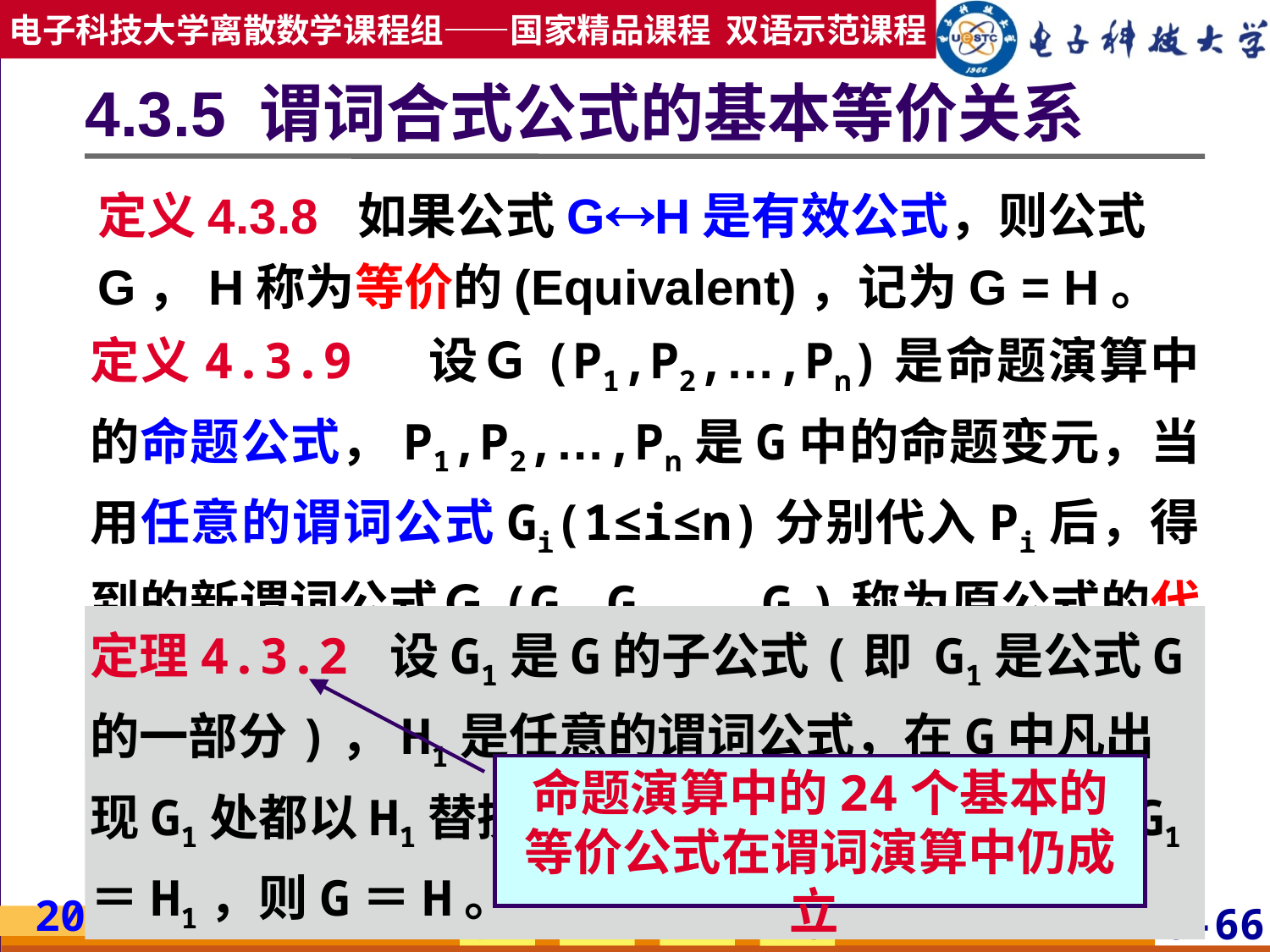

# 4.3.5 谓词合式公式的基本等价关系
定义4.3.8  如果公式G↔H是有效公式，则公式G，H称为等价的(Equivalent)，记为G = H。
定义4.3.9  设Ｇ(P1,P2,…,Pn)是命题演算中的命题公式，P1,P2,…,Pn是G中的命题变元，当用任意的谓词公式Gi(1≤i≤n)分别代入Pi后，得到的新谓词公式Ｇ(G1,G2,…,Gn)称为原公式的代入实例。
定理4.3.1  永真（假）公式的任意一个代入实例必为有效（矛盾）公式。
定理4.3.2 设G1是G的子公式(即 G1是公式G的一部分)，H1是任意的谓词公式，在G中凡出现G1处都以H1替换后得到新的谓词公式H，若G1＝H1，则G＝H。
命题演算中的24个基本的等价公式在谓词演算中仍成立
2019/3/24